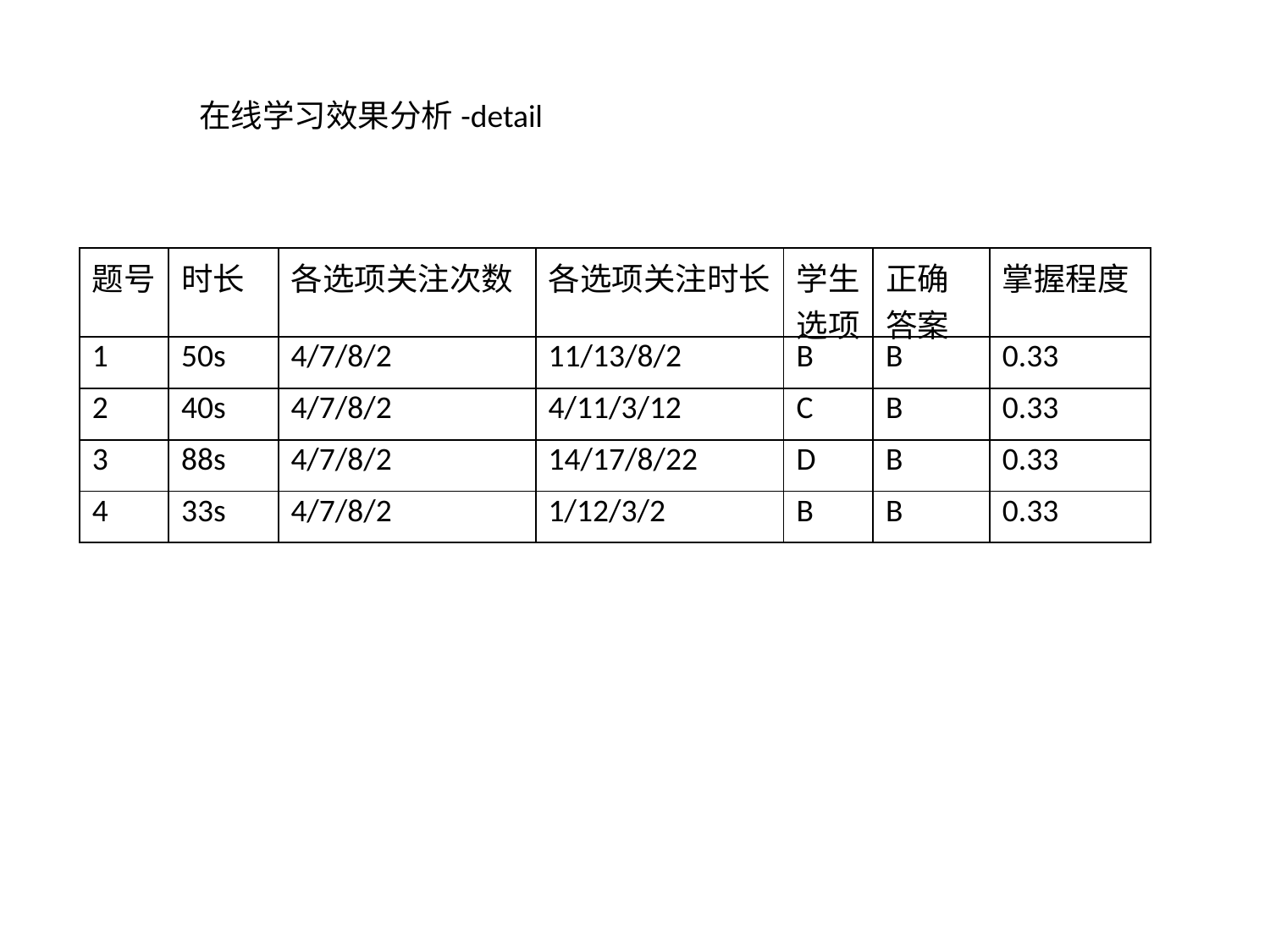

在线学习效果分析-detail
| 题号 | 时长 | 各选项关注次数 | 各选项关注时长 | 学生选项 | 正确答案 | 掌握程度 |
| --- | --- | --- | --- | --- | --- | --- |
| 1 | 50s | 4/7/8/2 | 11/13/8/2 | B | B | 0.33 |
| 2 | 40s | 4/7/8/2 | 4/11/3/12 | C | B | 0.33 |
| 3 | 88s | 4/7/8/2 | 14/17/8/22 | D | B | 0.33 |
| 4 | 33s | 4/7/8/2 | 1/12/3/2 | B | B | 0.33 |